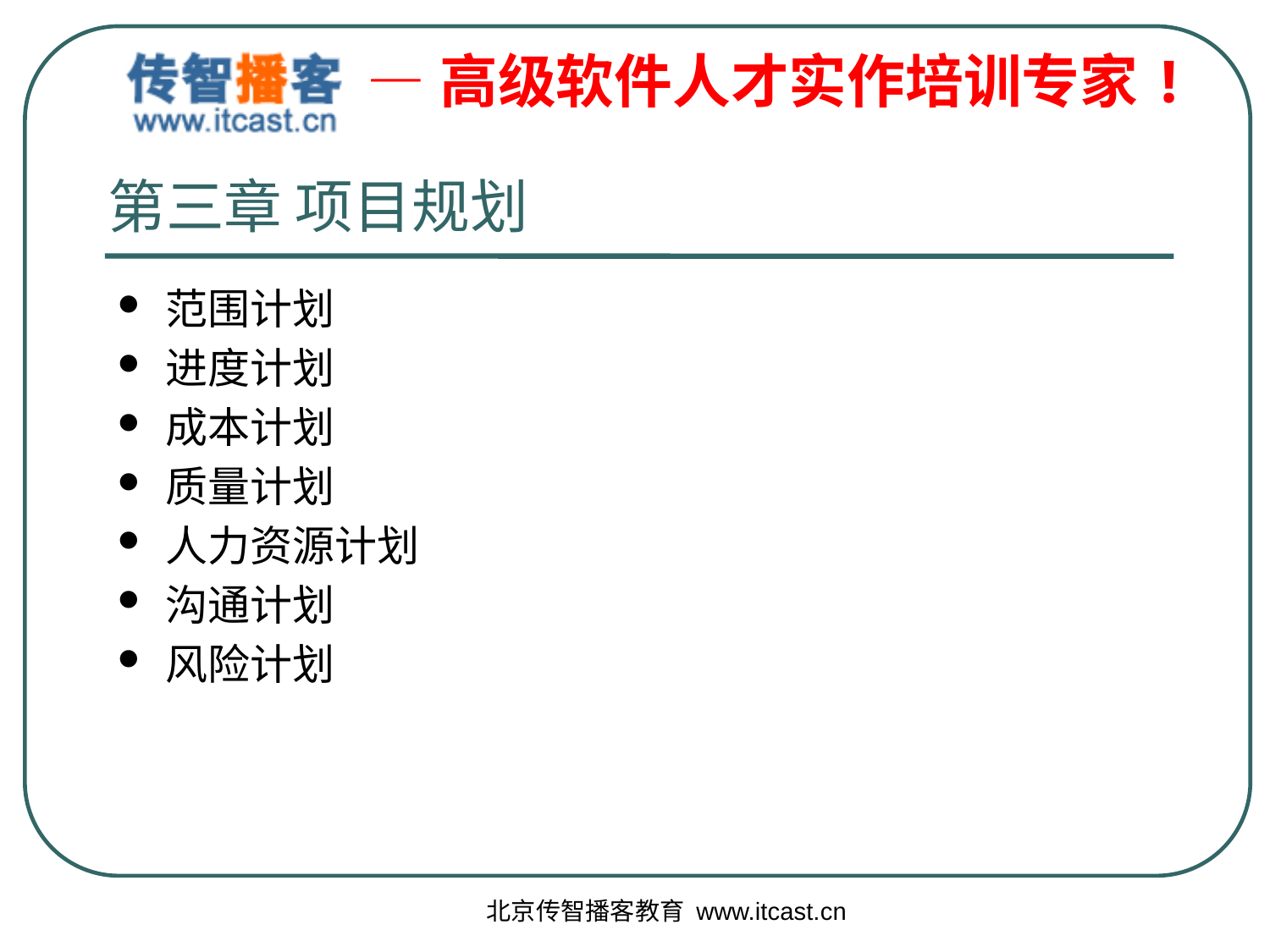

# 第三章 项目规划
范围计划
进度计划
成本计划
质量计划
人力资源计划
沟通计划
风险计划

北京传智播客教育 www.itcast.cn